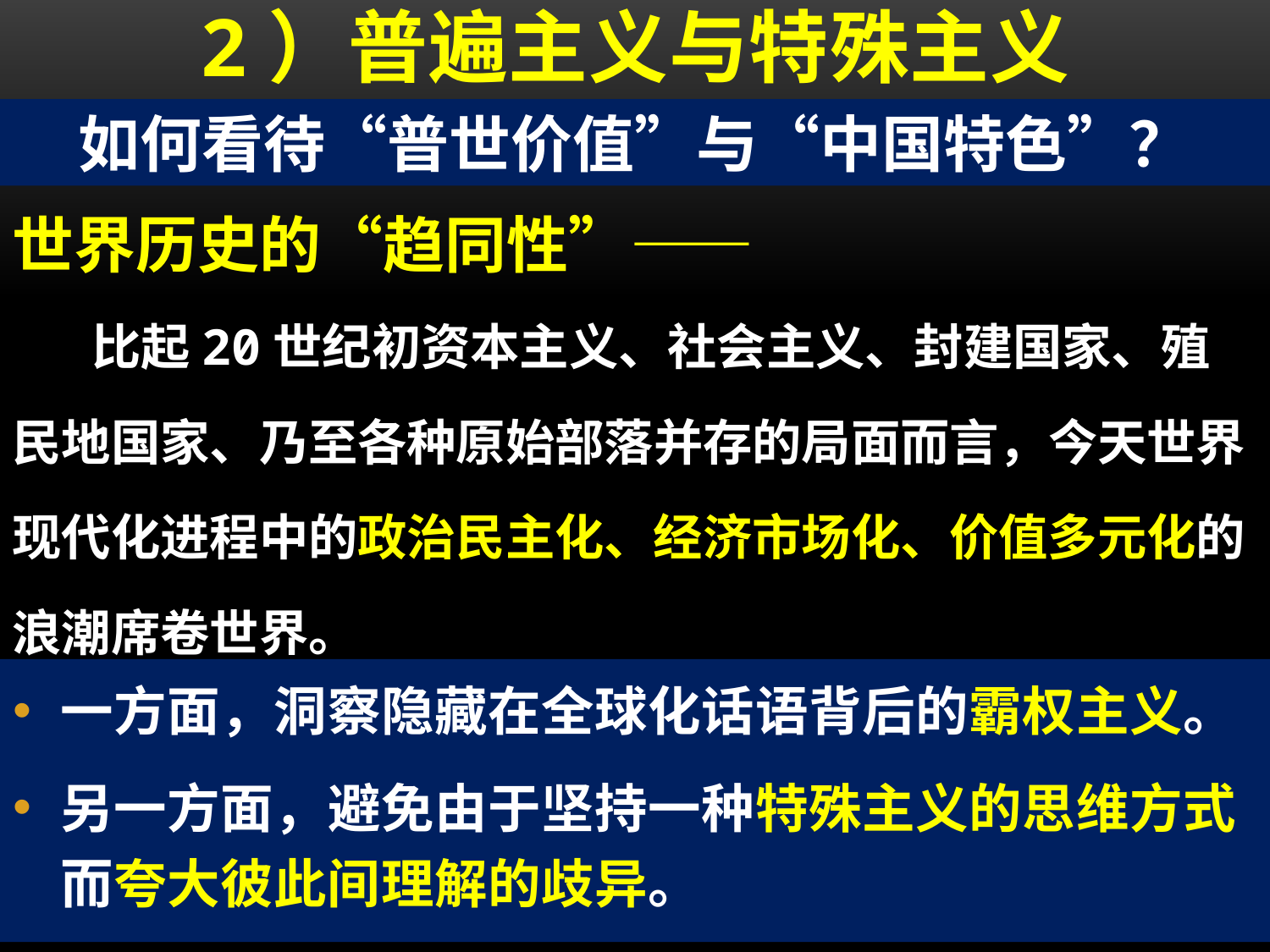

# 2）普遍主义与特殊主义
如何看待“普世价值”与“中国特色”？
世界历史的“趋同性”——
      比起20世纪初资本主义、社会主义、封建国家、殖民地国家、乃至各种原始部落并存的局面而言，今天世界现代化进程中的政治民主化、经济市场化、价值多元化的浪潮席卷世界。
一方面，洞察隐藏在全球化话语背后的霸权主义。
另一方面，避免由于坚持一种特殊主义的思维方式而夸大彼此间理解的歧异。
“和平、发展、公平、正义、民主、自由，是全人类的共同价值。”——习近平（2015年9月28日，在70届联合国大会一般性辩论时的讲话）